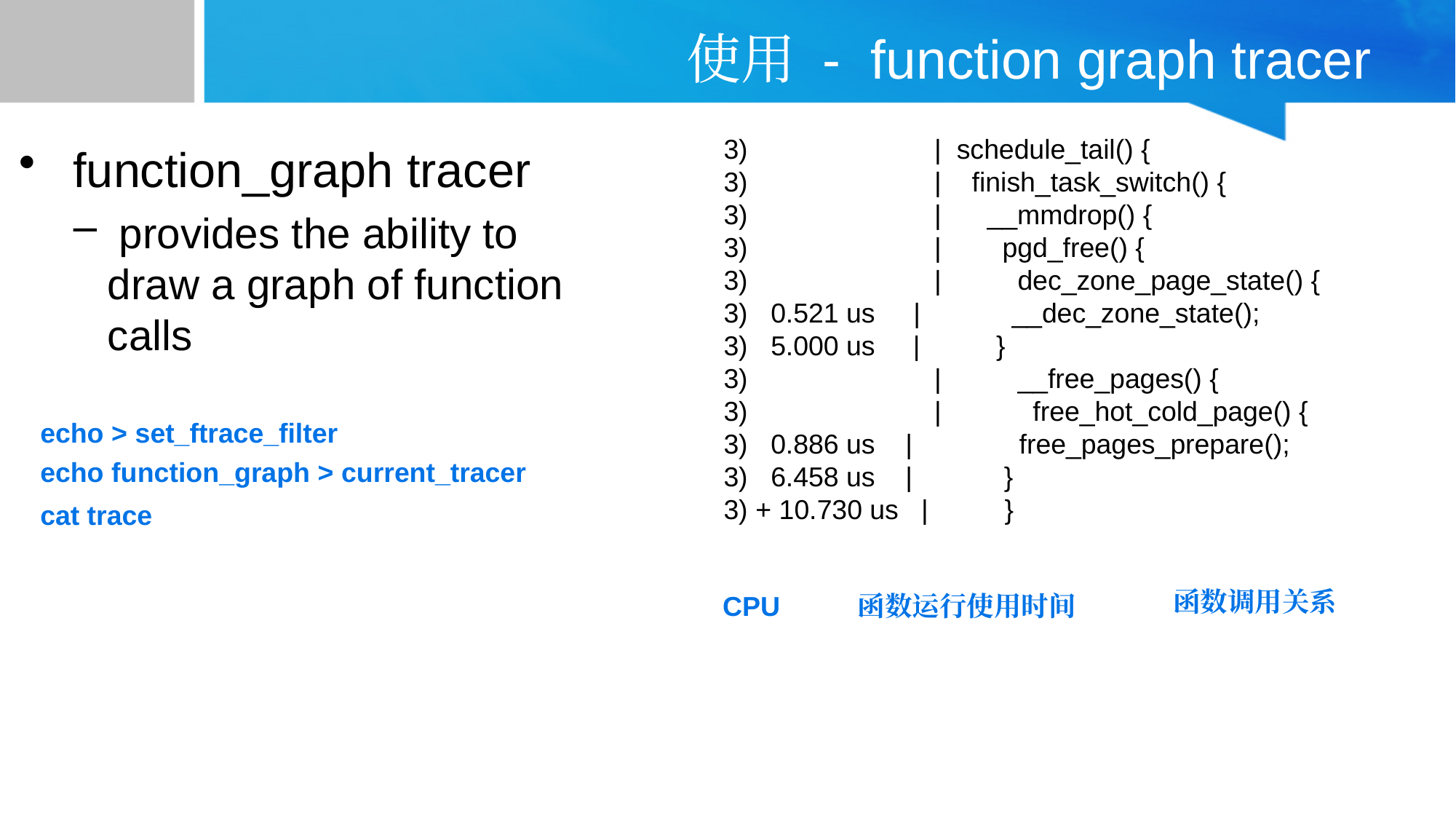

# 使用 -  function graph tracer
 3)               	|  schedule_tail() {
 3)               	|    finish_task_switch() {
 3)               	|      __mmdrop() {
 3)               	|        pgd_free() {
 3)               	|          dec_zone_page_state() {
 3)   0.521 us     |            __dec_zone_state();
 3)   5.000 us     |          }
 3)              	|          __free_pages() {
 3)               	|            free_hot_cold_page() {
 3)   0.886 us    |              free_pages_prepare();
 3)   6.458 us    |            }
 3) + 10.730 us   |          }

 function_graph tracer
 provides the ability to draw a graph of function calls

echo > set_ftrace_filter
echo function_graph > current_tracer
cat trace
函数调用关系
CPU
函数运行使用时间